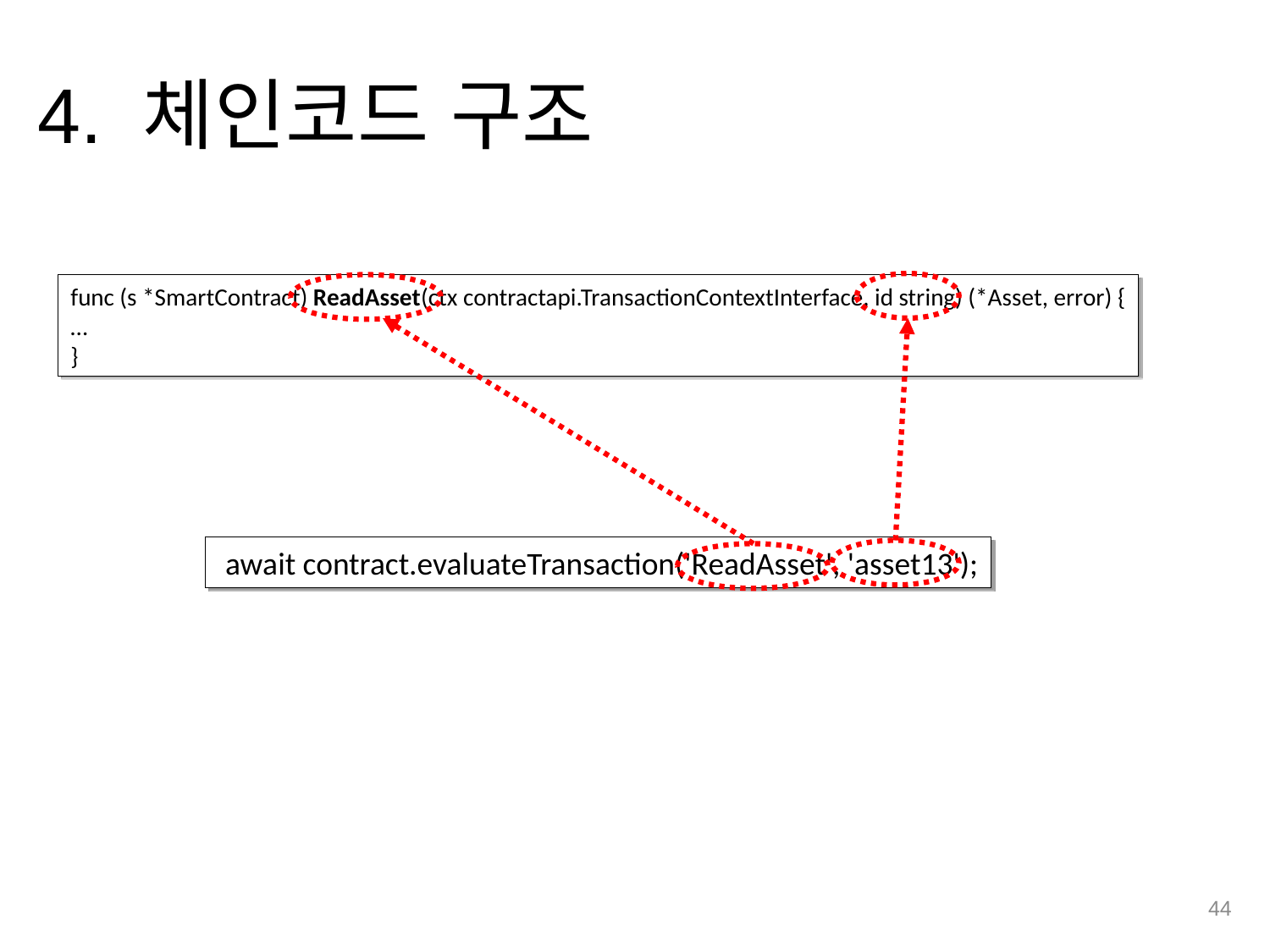

# 4. 체인코드 구조

func (s *SmartContract) ReadAsset(ctx contractapi.TransactionContextInterface, id string) (*Asset, error) {
…
}

 await contract.evaluateTransaction('ReadAsset', 'asset13');

44